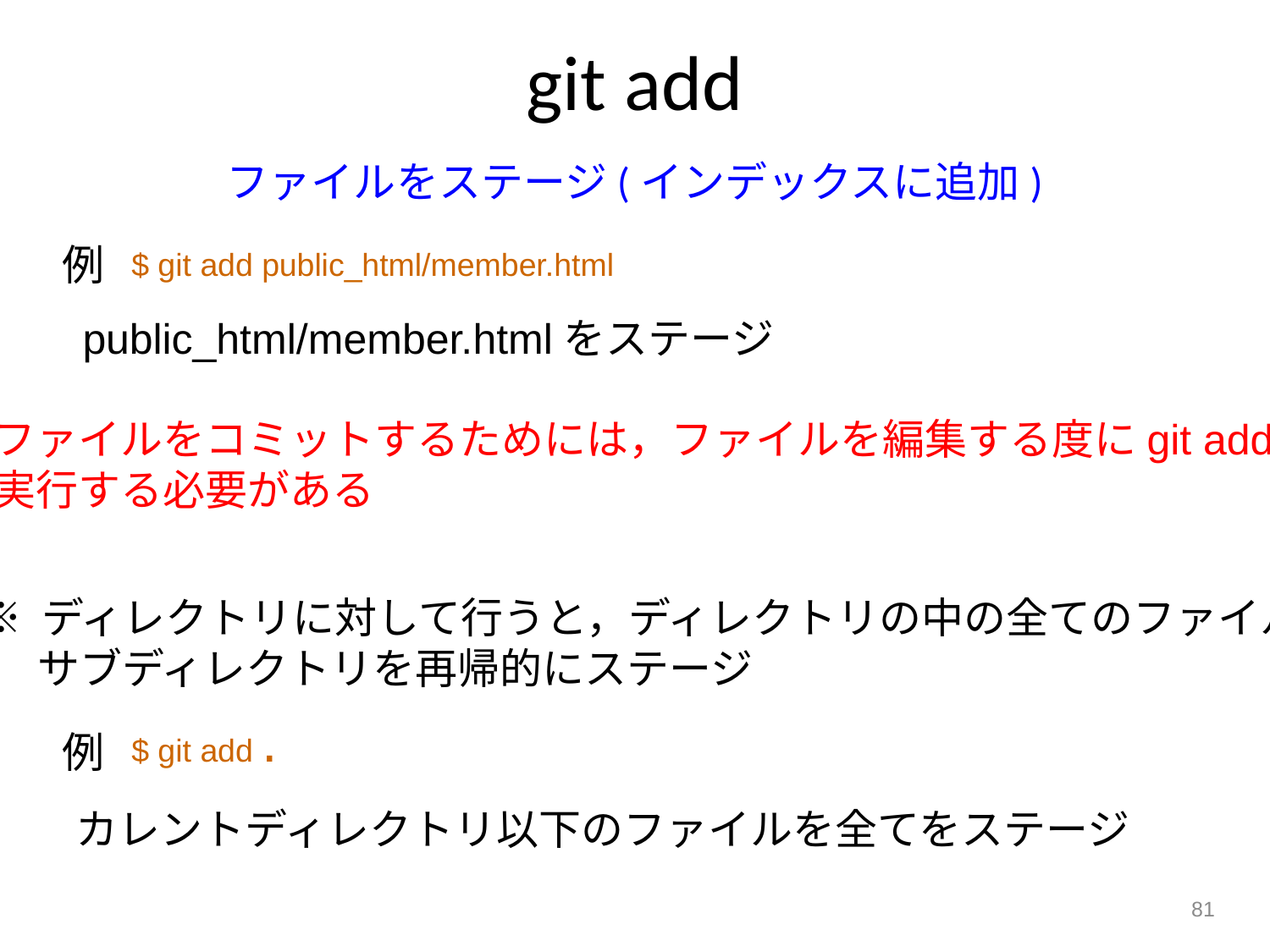

# git add
ファイルをステージ(インデックスに追加)
例
$ git add public_html/member.html
 public_html/member.htmlをステージ
ファイルをコミットするためには，ファイルを編集する度にgit addを
実行する必要がある
※ ディレクトリに対して行うと，ディレクトリの中の全てのファイルと
     サブディレクトリを再帰的にステージ
$ git add .
例
カレントディレクトリ以下のファイルを全てをステージ
81